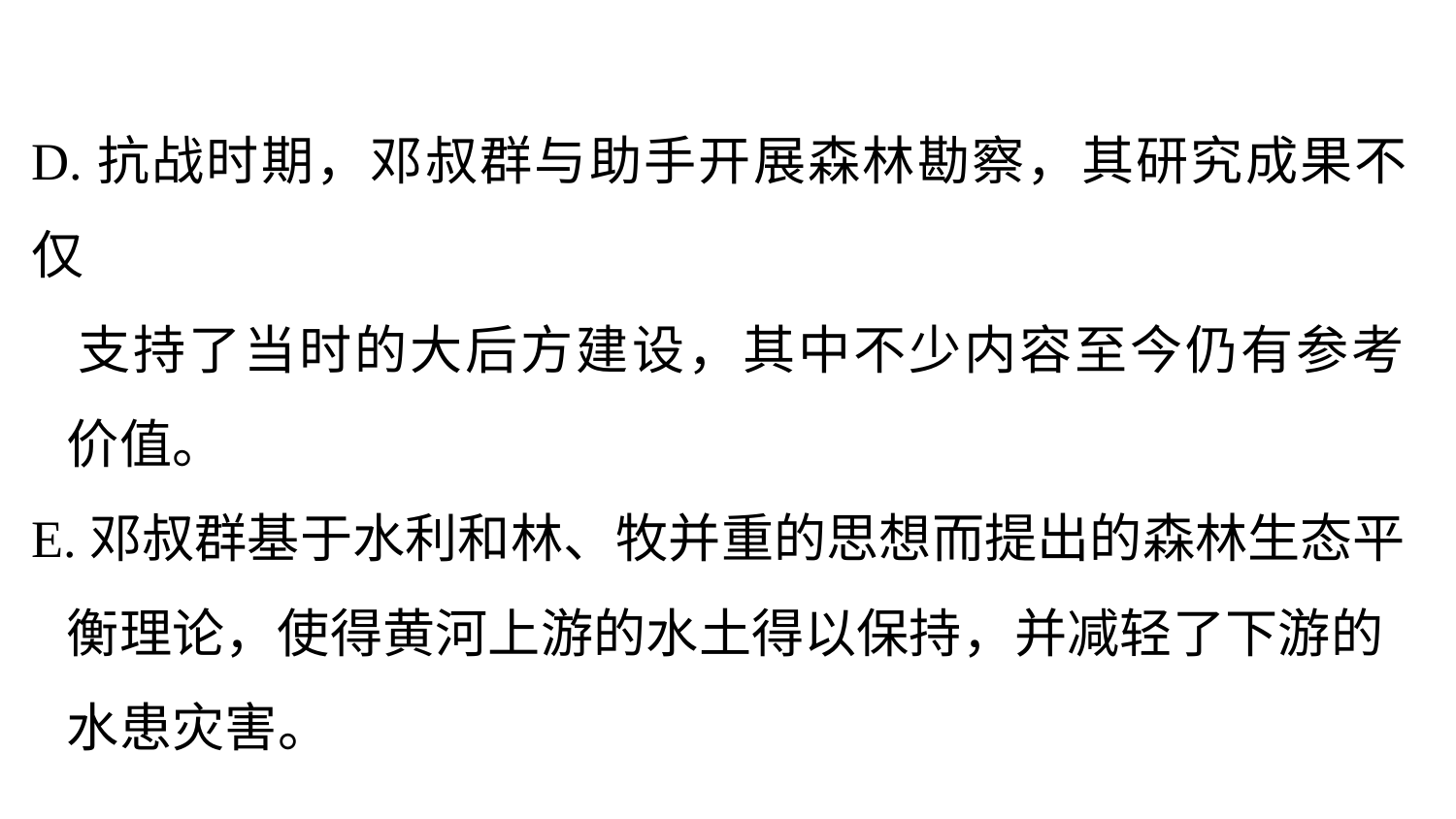

D.抗战时期，邓叔群与助手开展森林勘察，其研究成果不仅
   支持了当时的大后方建设，其中不少内容至今仍有参考
   价值。
E.邓叔群基于水利和林、牧并重的思想而提出的森林生态平
   衡理论，使得黄河上游的水土得以保持，并减轻了下游的
   水患灾害。